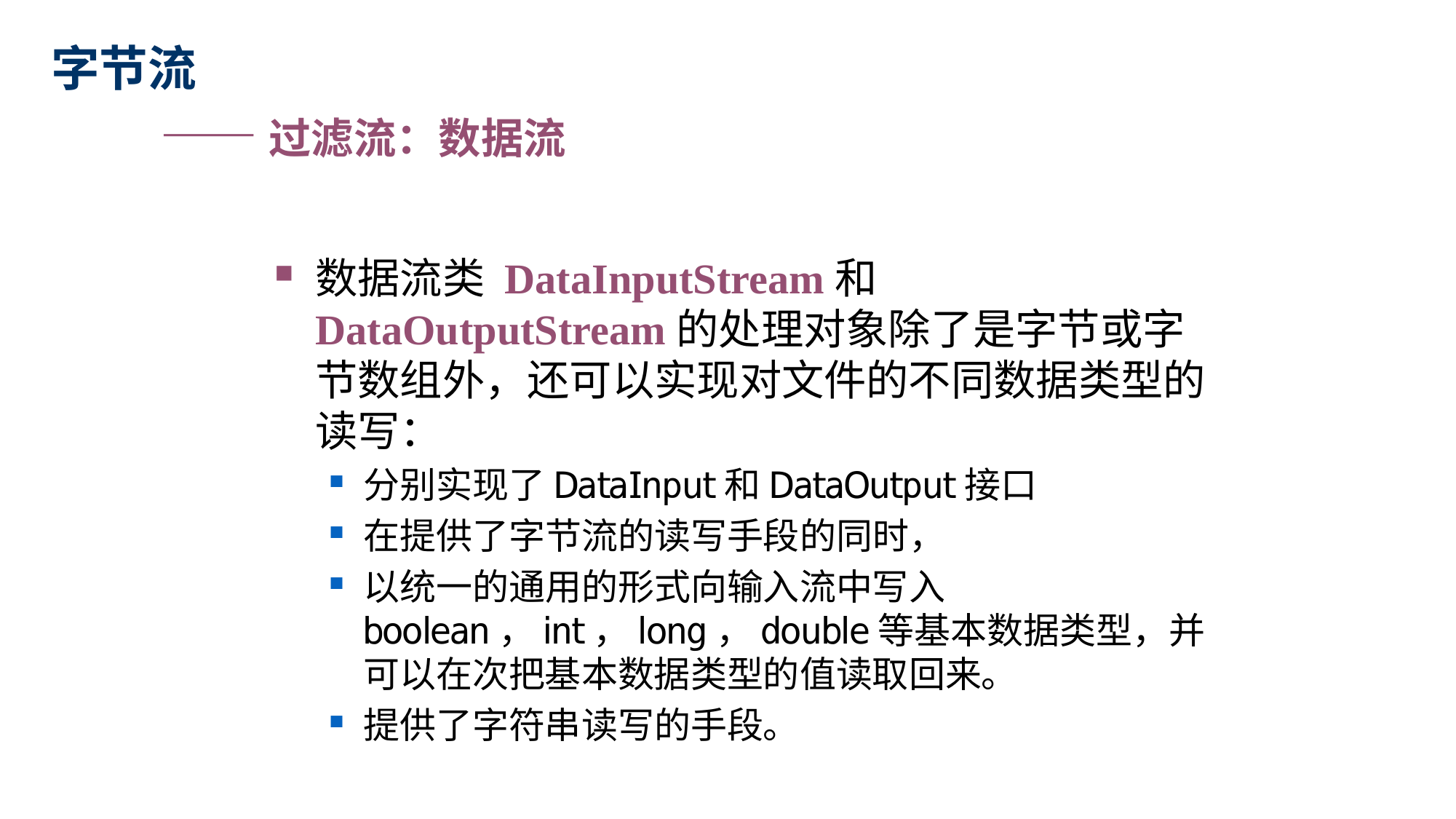

字节流
	——过滤流：数据流
数据流类 DataInputStream和DataOutputStream的处理对象除了是字节或字节数组外，还可以实现对文件的不同数据类型的读写：
分别实现了DataInput和DataOutput接口
在提供了字节流的读写手段的同时，
以统一的通用的形式向输入流中写入boolean，int，long，double等基本数据类型，并可以在次把基本数据类型的值读取回来。
提供了字符串读写的手段。